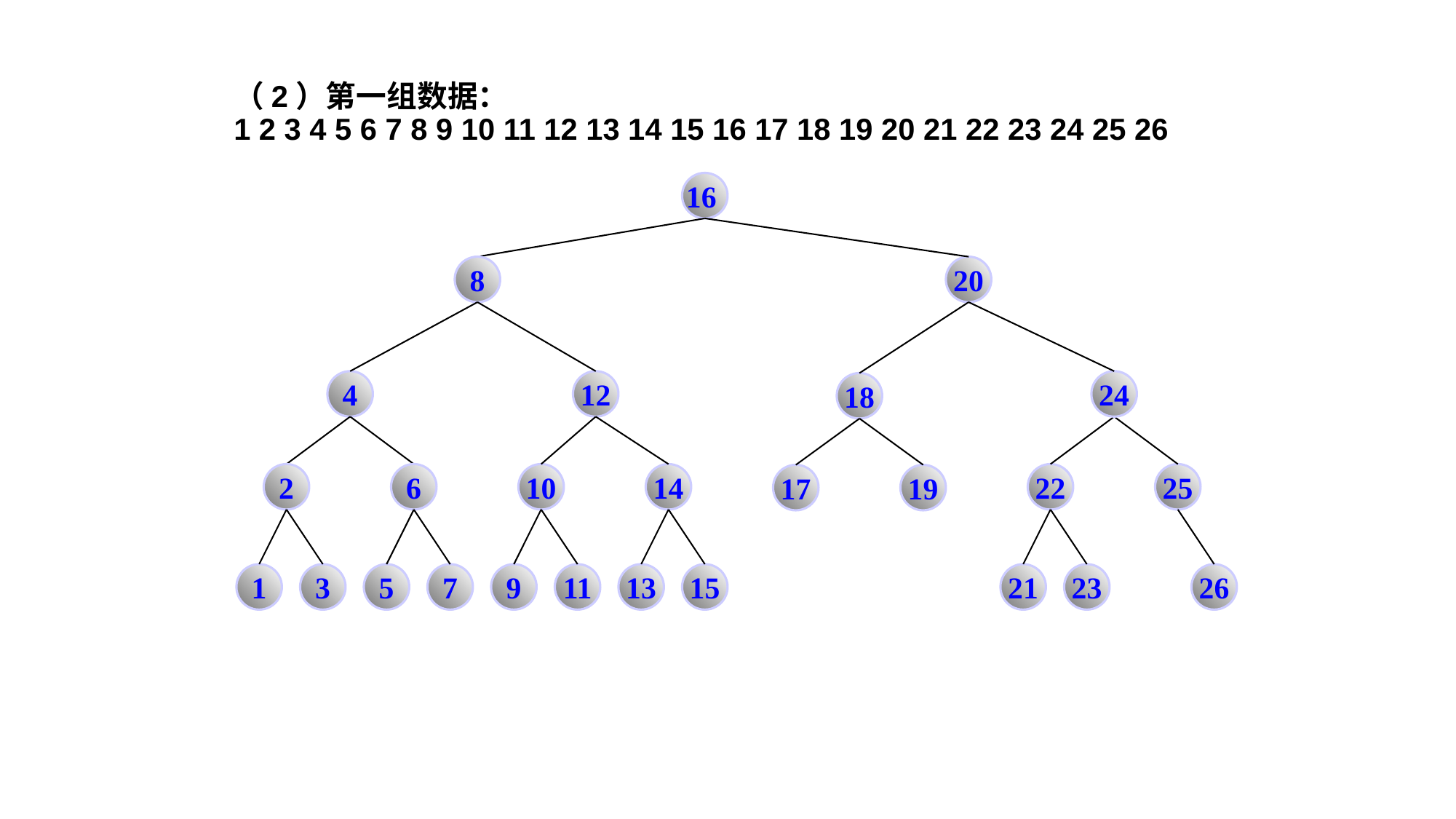

（2）第一组数据：
1 2 3 4 5 6 7 8 9 10 11 12 13 14 15 16 17 18 19 20 21 22 23 24 25 26
16
8
20
4
12
24
18
2
6
10
14
22
25
17
19
1
3
5
7
9
11
13
15
21
23
26